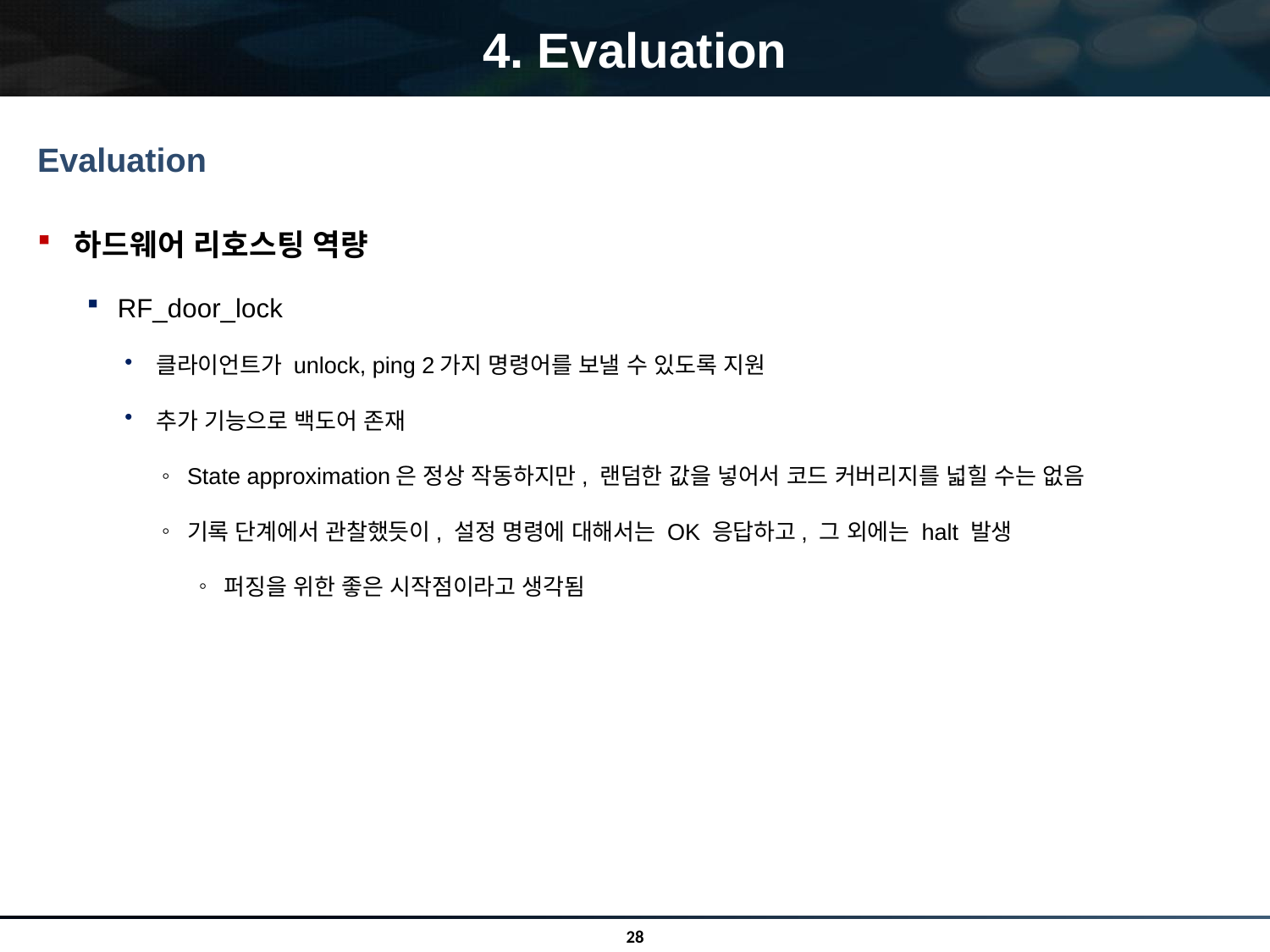

# 4. Evaluation
Evaluation
하드웨어 리호스팅 역량
RF_door_lock
클라이언트가 unlock, ping 2가지 명령어를 보낼 수 있도록 지원
추가 기능으로 백도어 존재
State approximation은 정상 작동하지만, 랜덤한 값을 넣어서 코드 커버리지를 넓힐 수는 없음
기록 단계에서 관찰했듯이, 설정 명령에 대해서는 OK 응답하고, 그 외에는 halt 발생
퍼징을 위한 좋은 시작점이라고 생각됨